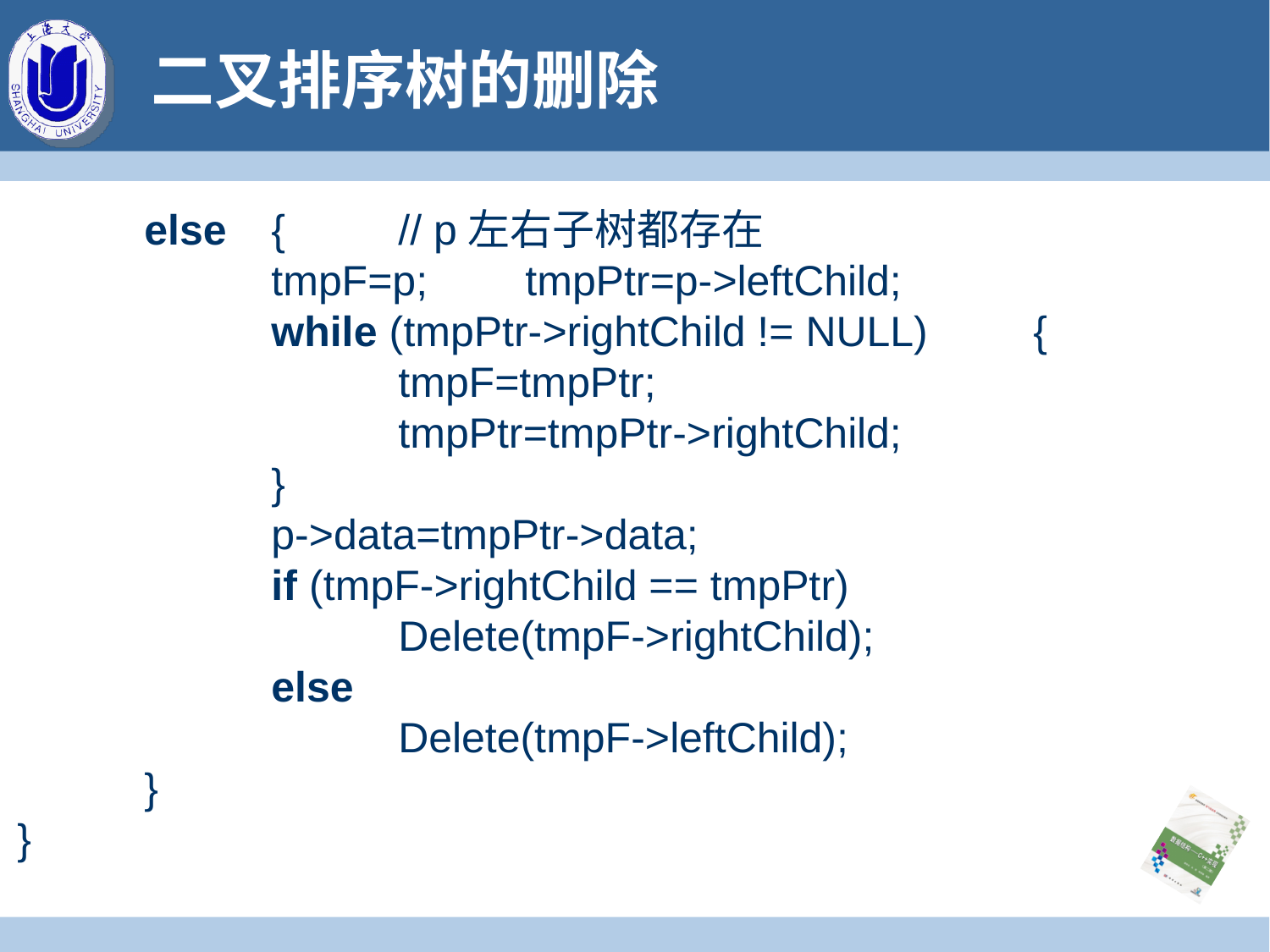

# 二叉排序树的删除
	else	{	// p左右子树都存在
		tmpF=p;	tmpPtr=p->leftChild;
		while (tmpPtr->rightChild != NULL)	{
			tmpF=tmpPtr;
			tmpPtr=tmpPtr->rightChild;
		}
		p->data=tmpPtr->data;
		if (tmpF->rightChild == tmpPtr)
			Delete(tmpF->rightChild);
		else
			Delete(tmpF->leftChild);
	}
}